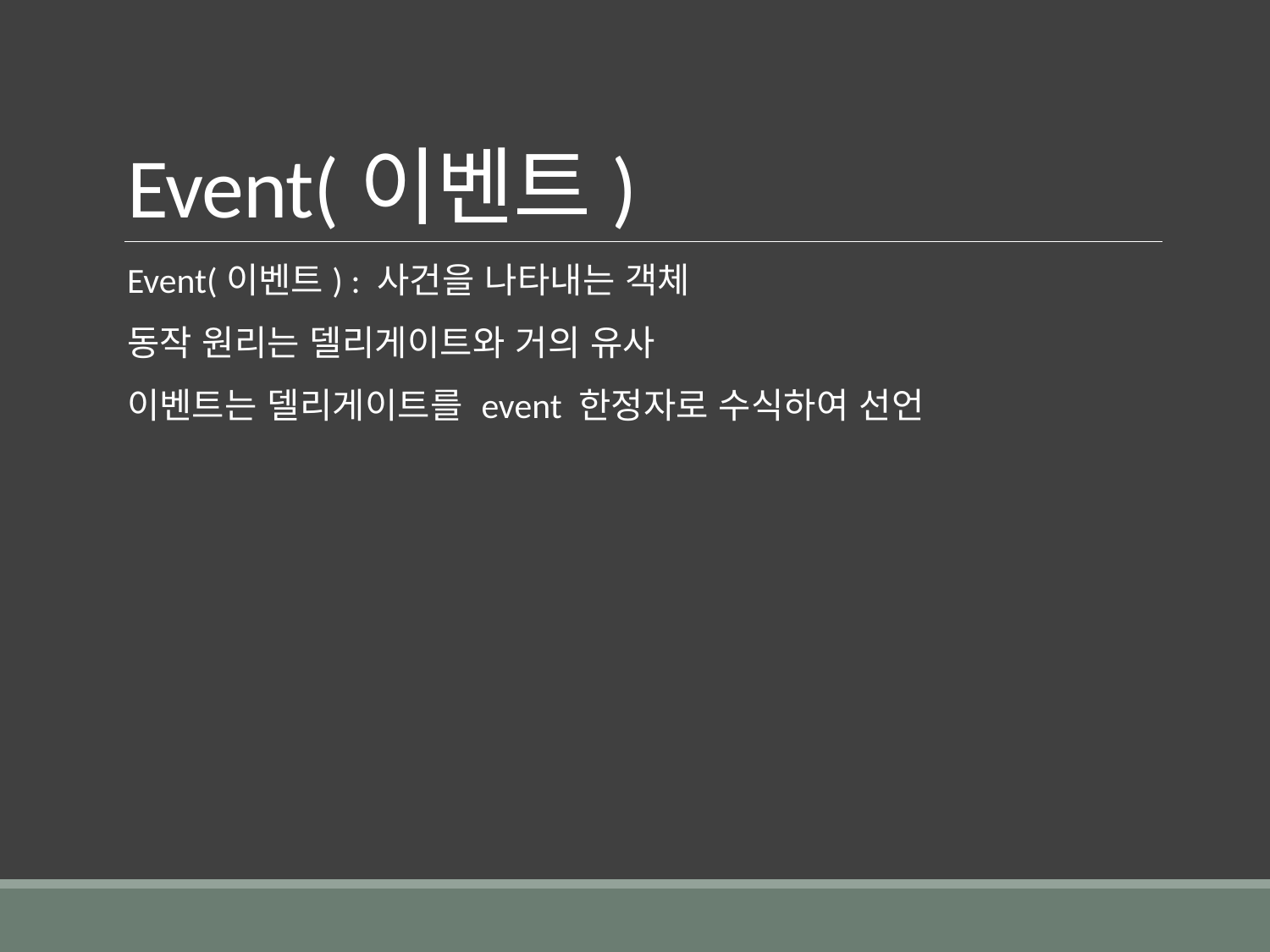

# Event(이벤트)
Event(이벤트) : 사건을 나타내는 객체
동작 원리는 델리게이트와 거의 유사
이벤트는 델리게이트를 event 한정자로 수식하여 선언